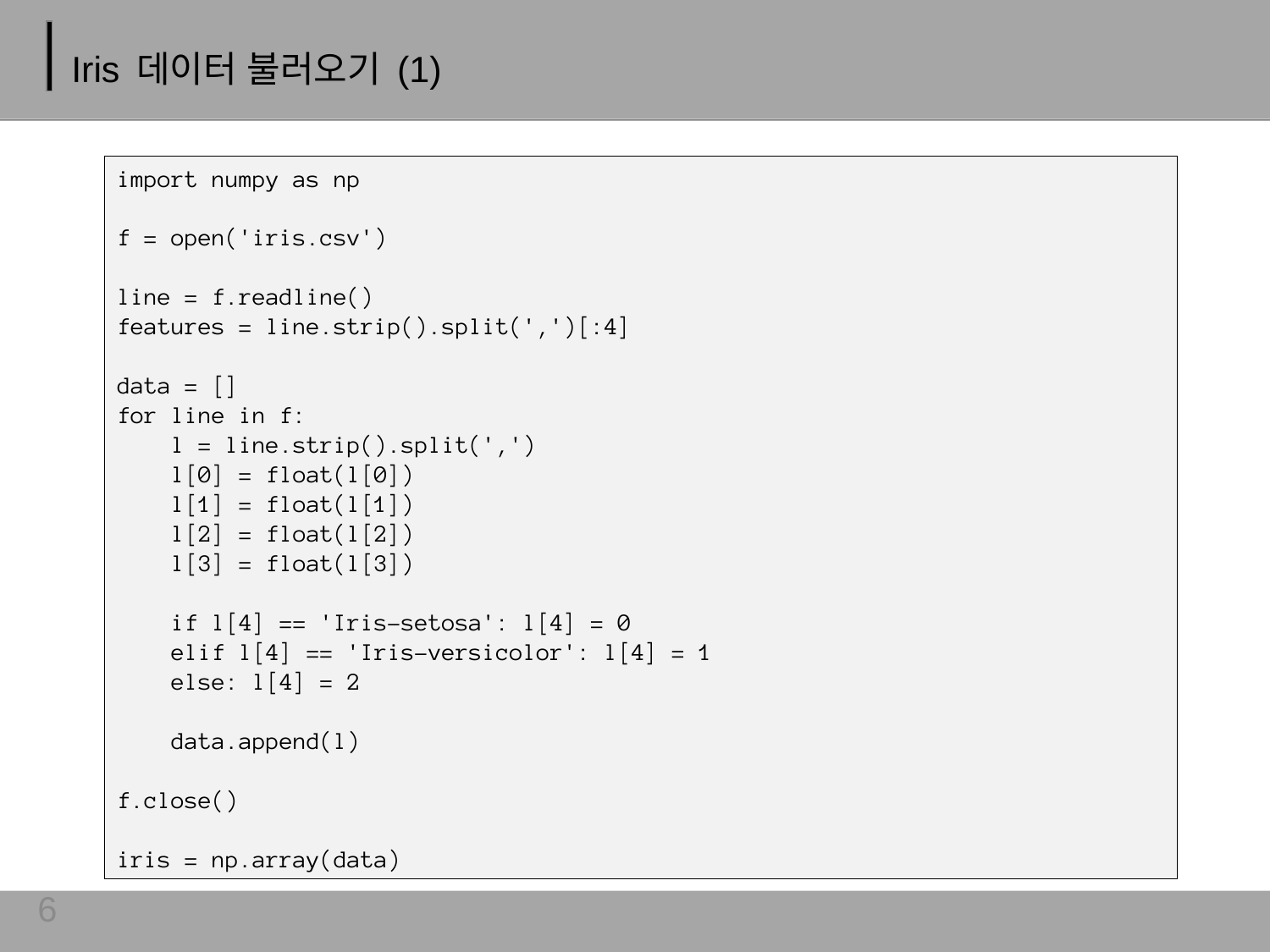

# Iris 데이터 불러오기 (1)
import numpy as np

f = open('iris.csv')

line = f.readline()
features = line.strip().split(',')[:4]

data = []
for line in f:
    l = line.strip().split(',')
    l[0] = float(l[0])
    l[1] = float(l[1])
    l[2] = float(l[2])
    l[3] = float(l[3])

    if l[4] == 'Iris-setosa': l[4] = 0
    elif l[4] == 'Iris-versicolor': l[4] = 1
    else: l[4] = 2

    data.append(l)

f.close()

iris = np.array(data)
6